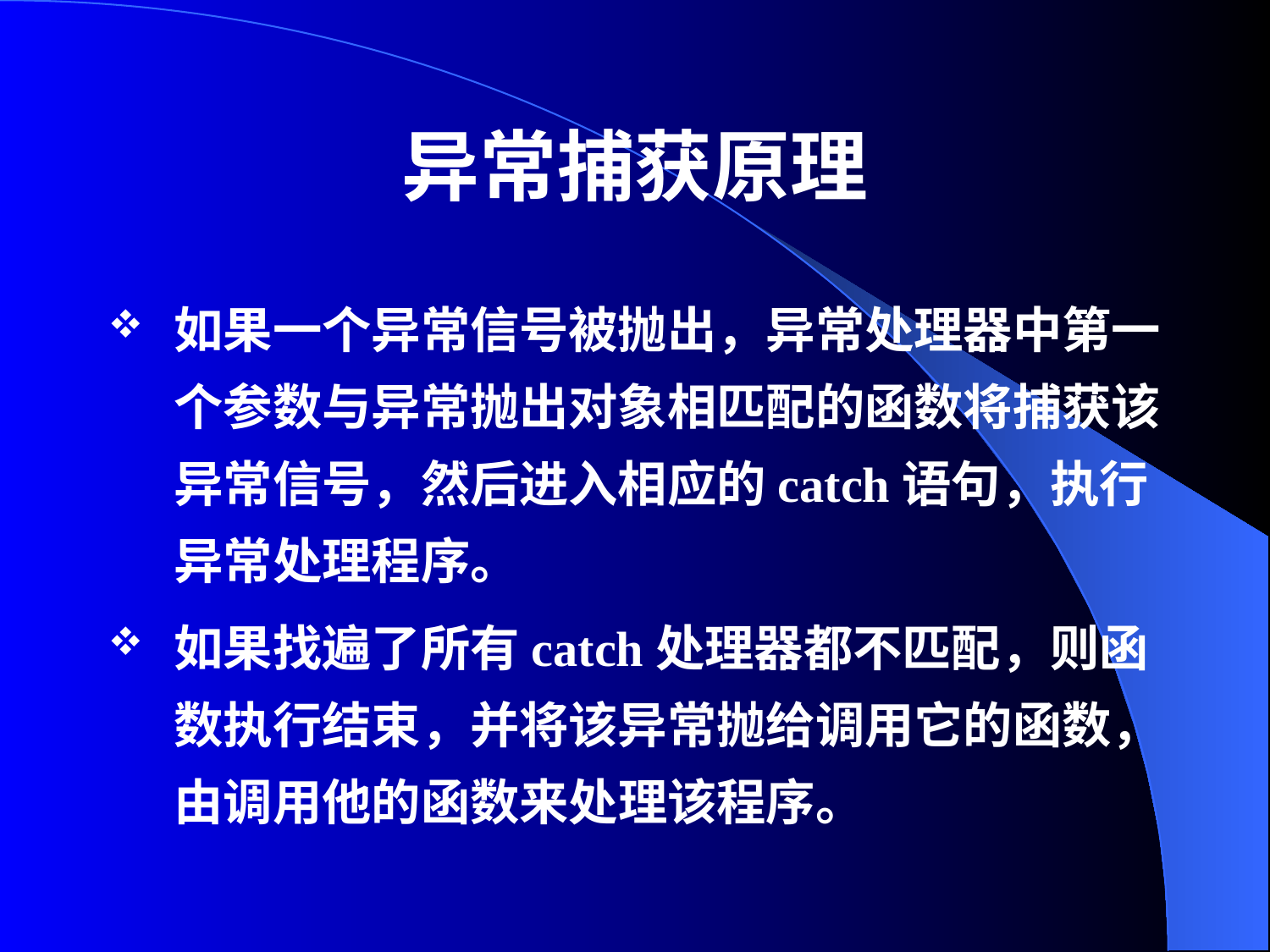

# 异常捕获原理
如果一个异常信号被抛出，异常处理器中第一个参数与异常抛出对象相匹配的函数将捕获该异常信号，然后进入相应的catch语句，执行异常处理程序。
如果找遍了所有catch处理器都不匹配，则函数执行结束，并将该异常抛给调用它的函数，由调用他的函数来处理该程序。